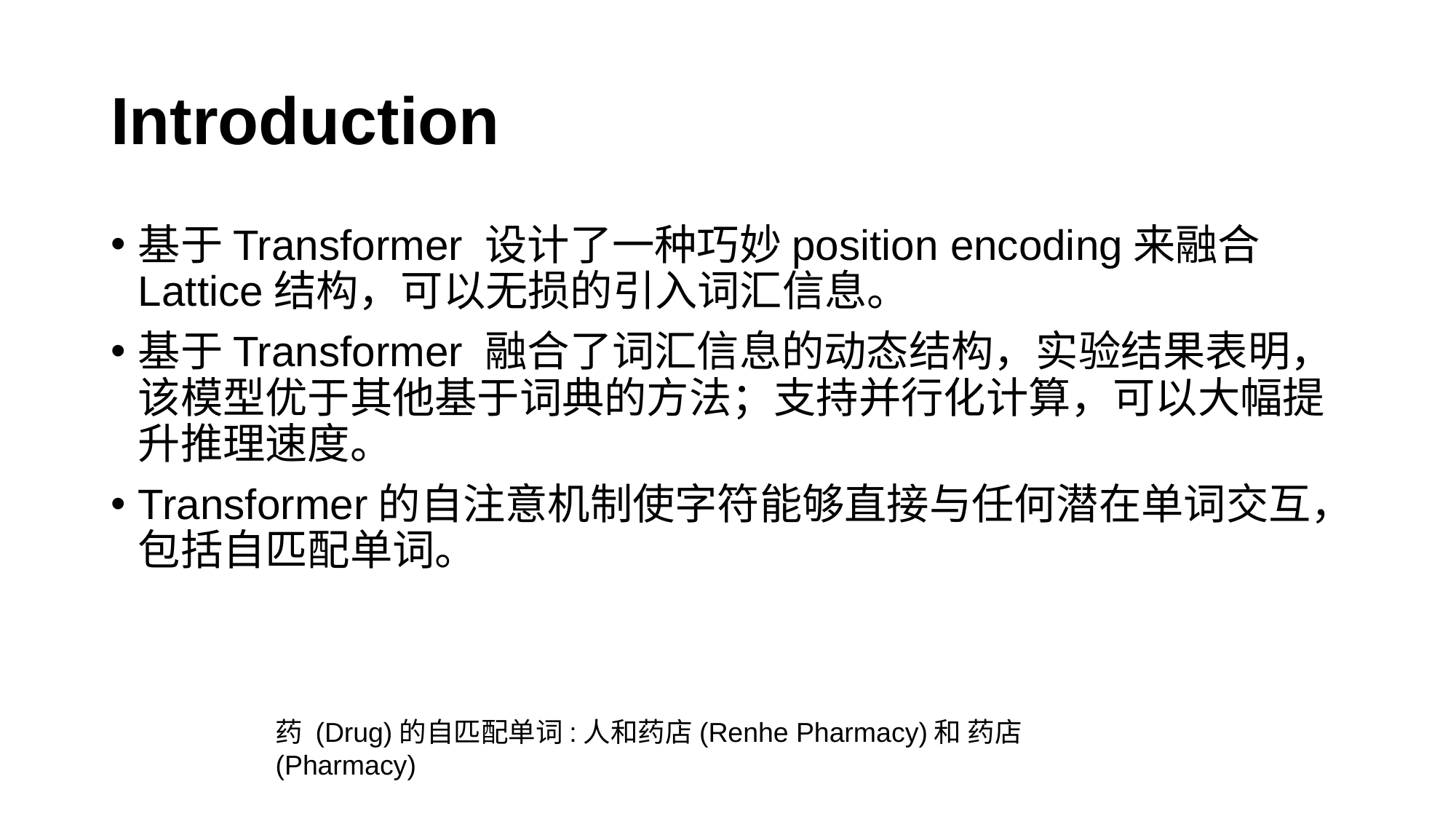

# Introduction
基于Transformer 设计了一种巧妙position encoding来融合Lattice结构，可以无损的引入词汇信息。
基于Transformer 融合了词汇信息的动态结构，实验结果表明，该模型优于其他基于词典的方法；支持并行化计算，可以大幅提升推理速度。
Transformer的自注意机制使字符能够直接与任何潜在单词交互，包括自匹配单词。

药 (Drug)的自匹配单词:人和药店(Renhe Pharmacy)和 药店 (Pharmacy)